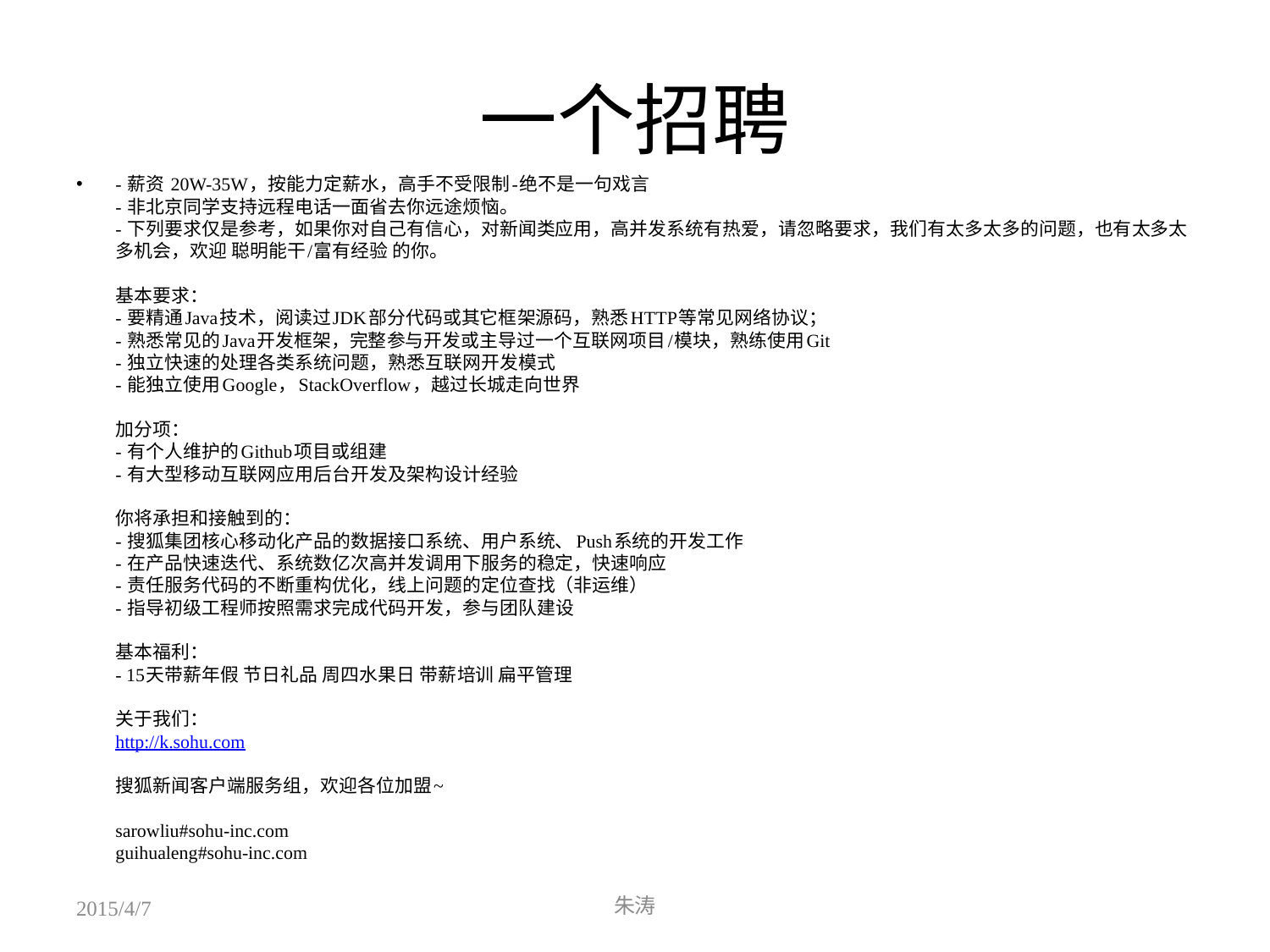

# 一个招聘
- 薪资 20W-35W，按能力定薪水，高手不受限制-绝不是一句戏言  
- 非北京同学支持远程电话一面省去你远途烦恼。  
- 下列要求仅是参考，如果你对自己有信心，对新闻类应用，高并发系统有热爱，请忽略要求，我们有太多太多的问题，也有太多太多机会，欢迎 聪明能干/富有经验 的你。  
    
基本要求：   
- 要精通Java技术，阅读过JDK部分代码或其它框架源码，熟悉HTTP等常见网络协议；  
- 熟悉常见的Java开发框架，完整参与开发或主导过一个互联网项目/模块，熟练使用Git   
- 独立快速的处理各类系统问题，熟悉互联网开发模式  
- 能独立使用Google，StackOverflow，越过长城走向世界  
    
加分项：   
- 有个人维护的Github项目或组建   
- 有大型移动互联网应用后台开发及架构设计经验   
    
你将承担和接触到的：   
- 搜狐集团核心移动化产品的数据接口系统、用户系统、Push系统的开发工作   
- 在产品快速迭代、系统数亿次高并发调用下服务的稳定，快速响应   
- 责任服务代码的不断重构优化，线上问题的定位查找（非运维）  
- 指导初级工程师按照需求完成代码开发，参与团队建设  
    
基本福利：   
- 15天带薪年假 节日礼品 周四水果日 带薪培训 扁平管理   
    
关于我们：   
http://k.sohu.com   
    
搜狐新闻客户端服务组，欢迎各位加盟~  
    
sarowliu#sohu-inc.com  
guihualeng#sohu-inc.com
2015/4/7
朱涛